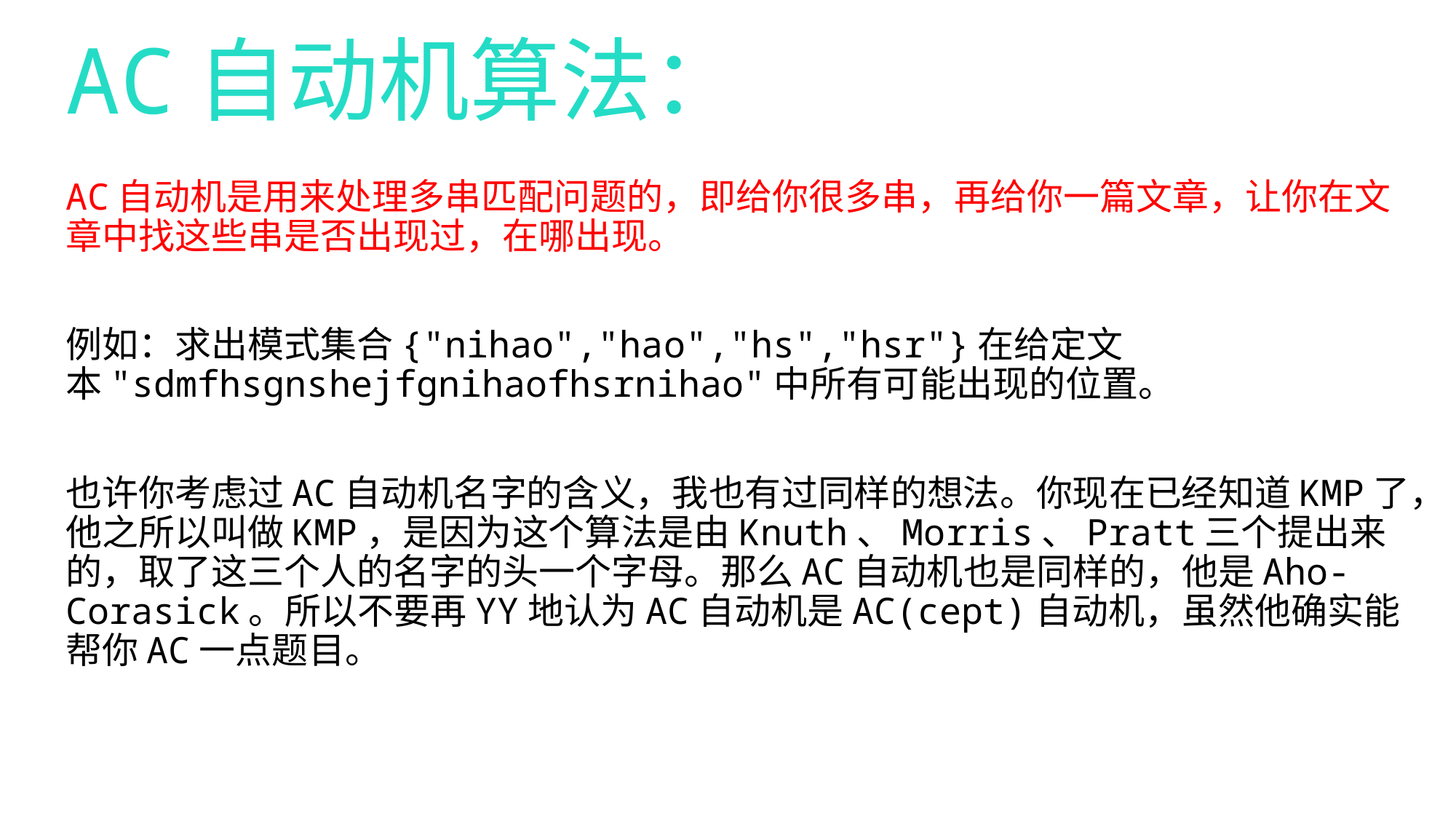

AC自动机算法：
AC自动机是用来处理多串匹配问题的，即给你很多串，再给你一篇文章，让你在文章中找这些串是否出现过，在哪出现。

例如：求出模式集合{"nihao","hao","hs","hsr"}在给定文本"sdmfhsgnshejfgnihaofhsrnihao"中所有可能出现的位置。

也许你考虑过AC自动机名字的含义，我也有过同样的想法。你现在已经知道KMP了，他之所以叫做KMP，是因为这个算法是由Knuth、Morris、Pratt三个提出来的，取了这三个人的名字的头一个字母。那么AC自动机也是同样的，他是Aho-Corasick。所以不要再YY地认为AC自动机是AC(cept)自动机，虽然他确实能帮你AC一点题目。